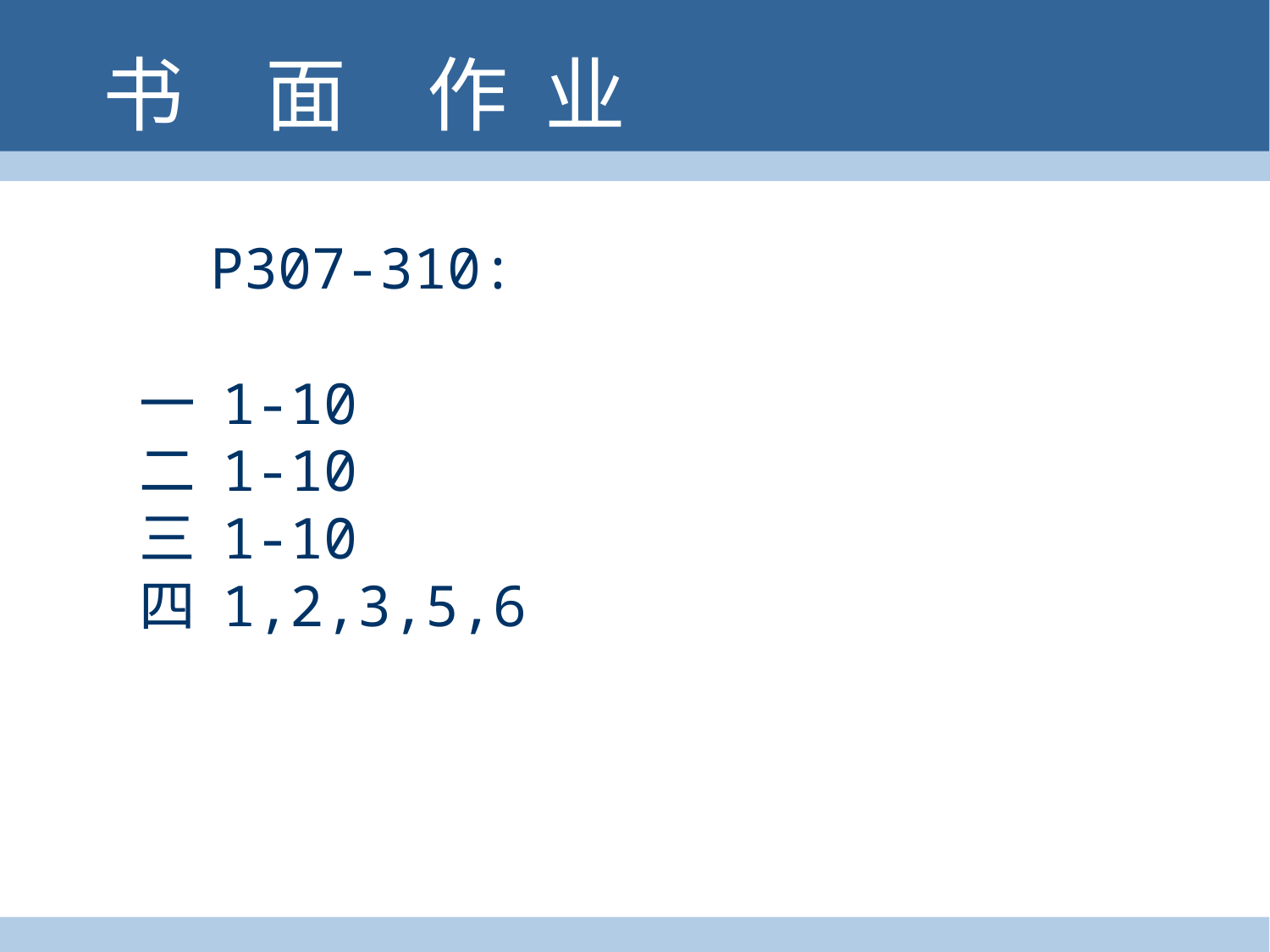

# 书　面　作  业
    P307-310:

    一 1-10
    二 1-10
    三 1-10
    四 1,2,3,5,6